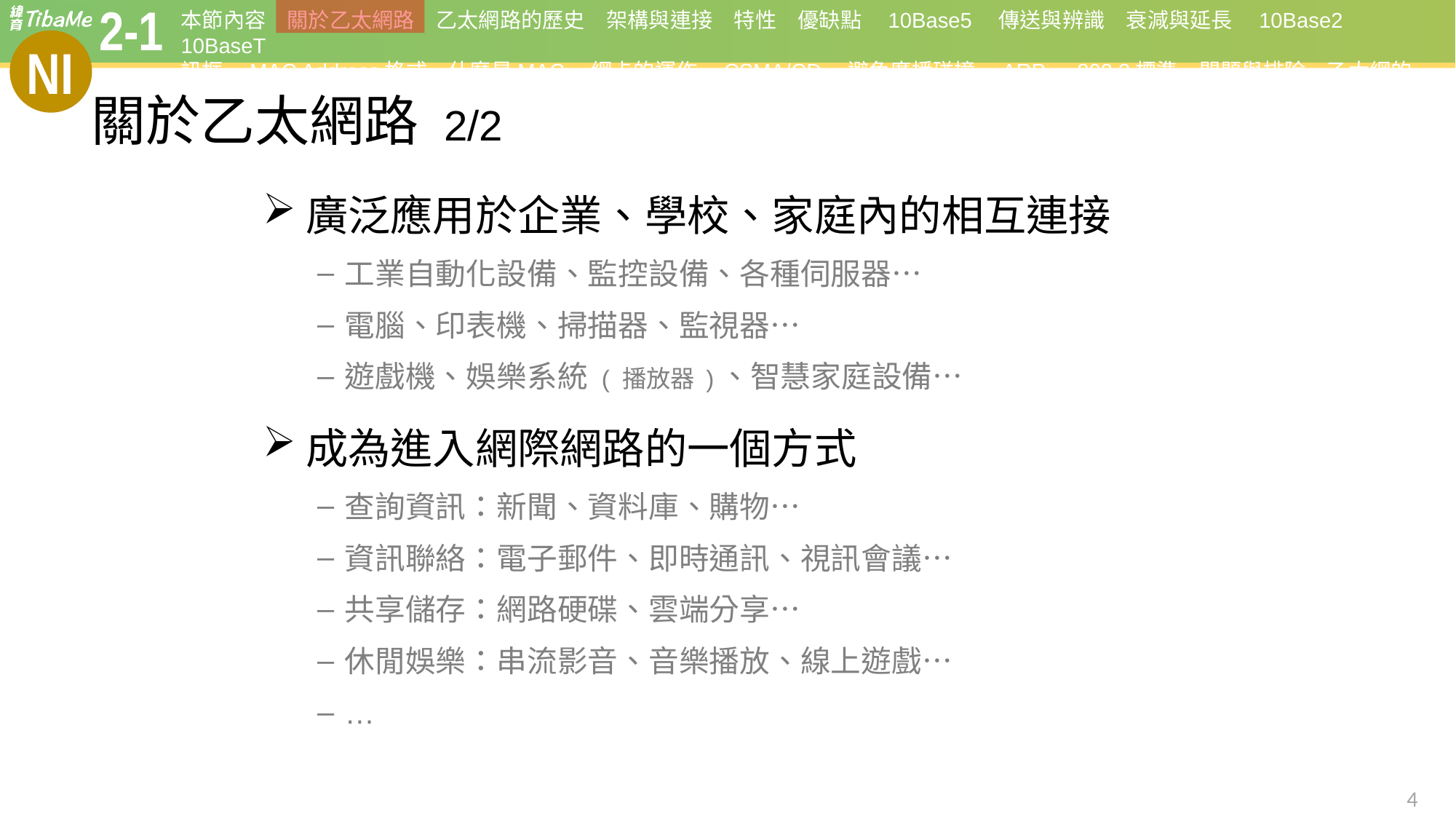

# 關於乙太網路 2/2
廣泛應用於企業、學校、家庭內的相互連接
工業自動化設備、監控設備、各種伺服器…
電腦、印表機、掃描器、監視器…
遊戲機、娛樂系統 ( 播放器 )、智慧家庭設備…
成為進入網際網路的一個方式
查詢資訊：新聞、資料庫、購物…
資訊聯絡：電子郵件、即時通訊、視訊會議…
共享儲存：網路硬碟、雲端分享…
休閒娛樂：串流影音、音樂播放、線上遊戲…
…